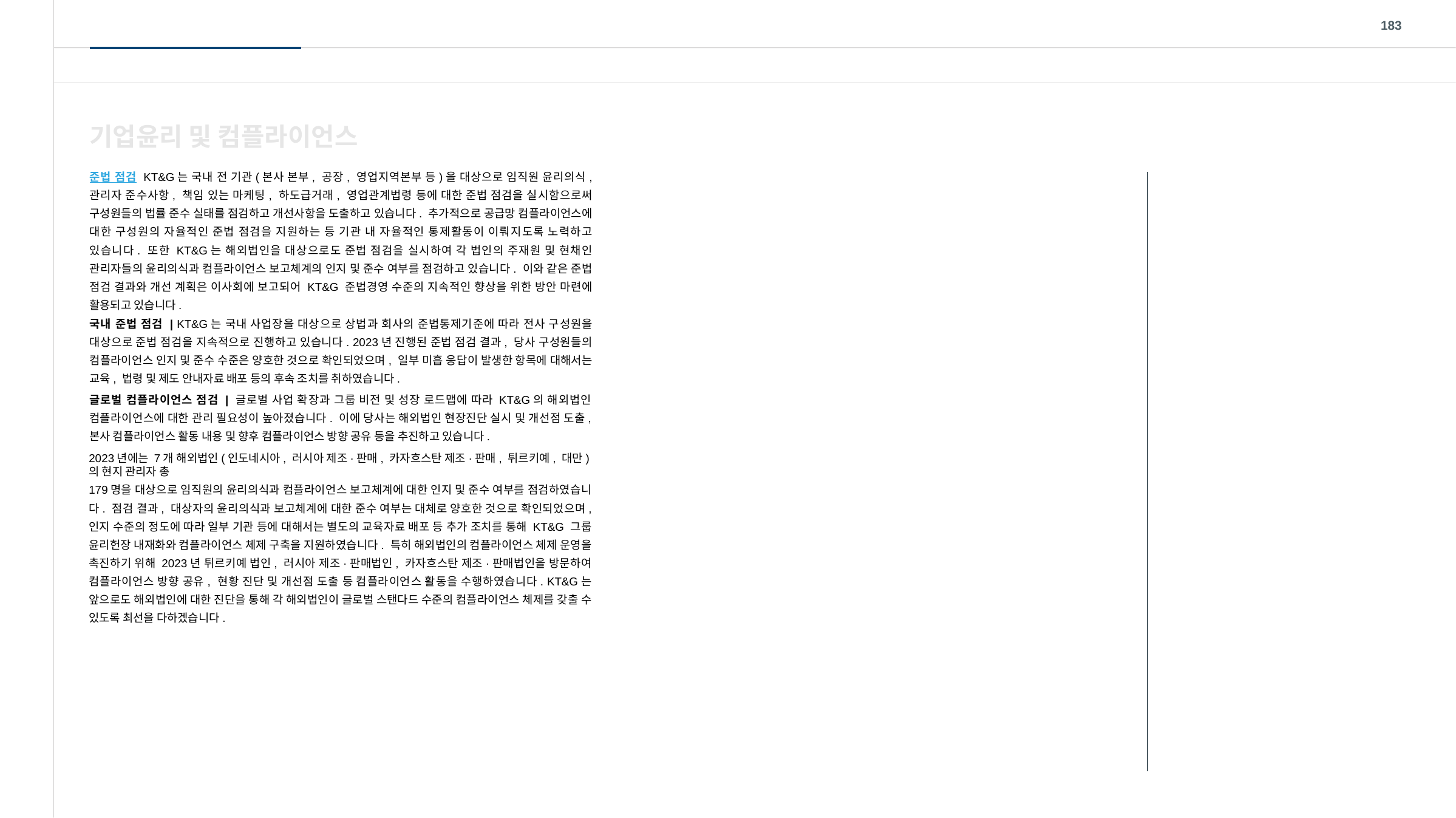

183
기업윤리 및 컴플라이언스
준법 점검 KT&G는 국내 전 기관(본사 본부, 공장, 영업지역본부 등)을 대상으로 임직원 윤리의식, 관리자 준수사항, 책임 있는 마케팅, 하도급거래, 영업관계법령 등에 대한 준법 점검을 실시함으로써 구성원들의 법률 준수 실태를 점검하고 개선사항을 도출하고 있습니다. 추가적으로 공급망 컴플라이언스에 대한 구성원의 자율적인 준법 점검을 지원하는 등 기관 내 자율적인 통제활동이 이뤄지도록 노력하고 있습니다. 또한 KT&G는 해외법인을 대상으로도 준법 점검을 실시하여 각 법인의 주재원 및 현채인 관리자들의 윤리의식과 컴플라이언스 보고체계의 인지 및 준수 여부를 점검하고 있습니다. 이와 같은 준법 점검 결과와 개선 계획은 이사회에 보고되어 KT&G 준법경영 수준의 지속적인 향상을 위한 방안 마련에 활용되고 있습니다.

국내 준법 점검 | KT&G는 국내 사업장을 대상으로 상법과 회사의 준법통제기준에 따라 전사 구성원을 대상으로 준법 점검을 지속적으로 진행하고 있습니다. 2023년 진행된 준법 점검 결과, 당사 구성원들의 컴플라이언스 인지 및 준수 수준은 양호한 것으로 확인되었으며, 일부 미흡 응답이 발생한 항목에 대해서는 교육, 법령 및 제도 안내자료 배포 등의 후속 조치를 취하였습니다.
글로벌 컴플라이언스 점검 | 글로벌 사업 확장과 그룹 비전 및 성장 로드맵에 따라 KT&G의 해외법인 컴플라이언스에 대한 관리 필요성이 높아졌습니다. 이에 당사는 해외법인 현장진단 실시 및 개선점 도출, 본사 컴플라이언스 활동 내용 및 향후 컴플라이언스 방향 공유 등을 추진하고 있습니다.
2023년에는 7개 해외법인(인도네시아, 러시아 제조·판매, 카자흐스탄 제조·판매, 튀르키예, 대만)의 현지 관리자 총
179명을 대상으로 임직원의 윤리의식과 컴플라이언스 보고체계에 대한 인지 및 준수 여부를 점검하였습니다. 점검 결과, 대상자의 윤리의식과 보고체계에 대한 준수 여부는 대체로 양호한 것으로 확인되었으며, 인지 수준의 정도에 따라 일부 기관 등에 대해서는 별도의 교육자료 배포 등 추가 조치를 통해 KT&G 그룹 윤리헌장 내재화와 컴플라이언스 체제 구축을 지원하였습니다. 특히 해외법인의 컴플라이언스 체제 운영을 촉진하기 위해 2023년 튀르키예 법인, 러시아 제조·판매법인, 카자흐스탄 제조·판매법인을 방문하여 컴플라이언스 방향 공유, 현황 진단 및 개선점 도출 등 컴플라이언스 활동을 수행하였습니다. KT&G는 앞으로도 해외법인에 대한 진단을 통해 각 해외법인이 글로벌 스탠다드 수준의 컴플라이언스 체제를 갖출 수 있도록 최선을 다하겠습니다.